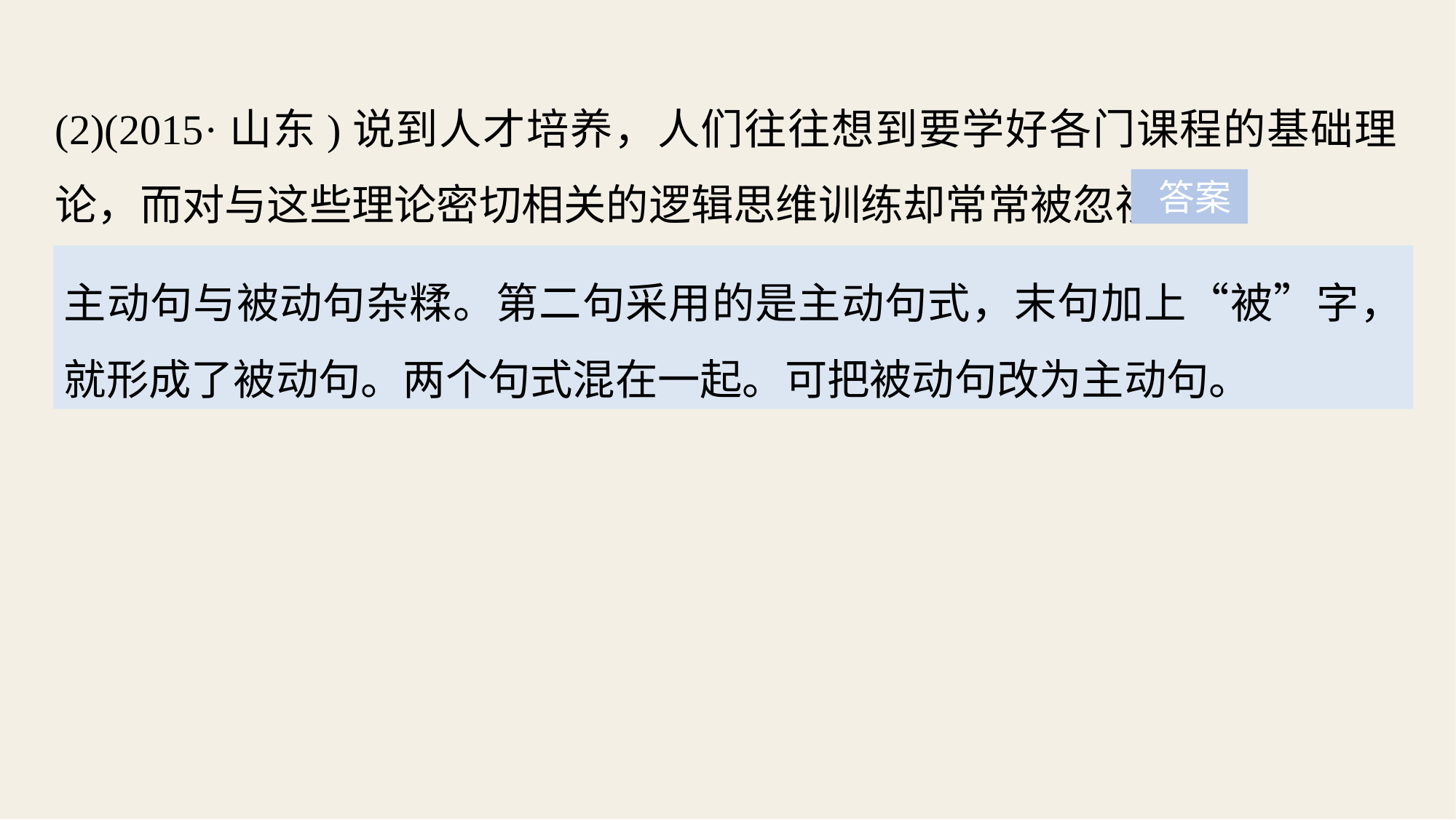

(2)(2015·山东)说到人才培养，人们往往想到要学好各门课程的基础理论，而对与这些理论密切相关的逻辑思维训练却常常被忽视。
 答案
主动句与被动句杂糅。第二句采用的是主动句式，末句加上“被”字，就形成了被动句。两个句式混在一起。可把被动句改为主动句。